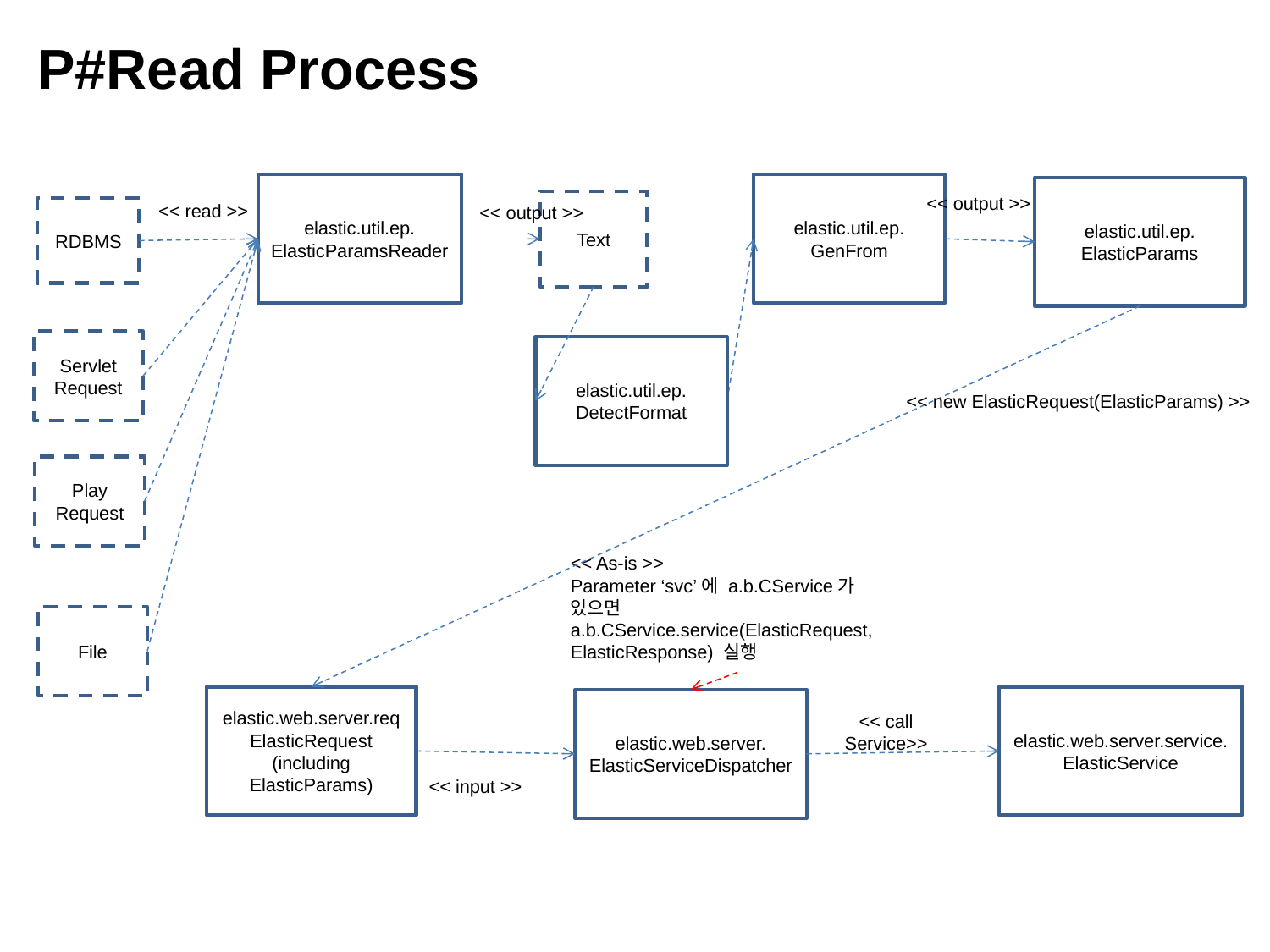

P#Read Process

elastic.util.ep.
GenFrom
elastic.util.ep.
ElasticParamsReader
elastic.util.ep.
ElasticParams
<< output >>
<< read >>
<< output >>
Text
RDBMS
Servlet Request
elastic.util.ep.
DetectFormat
<< new ElasticRequest(ElasticParams) >>
Play
Request
<< As-is >>
Parameter ‘svc’에 a.b.CService가 있으면 a.b.CService.service(ElasticRequest, ElasticResponse) 실행
File
elastic.web.server.req
ElasticRequest
(including ElasticParams)
elastic.web.server.service.
ElasticService
elastic.web.server.
ElasticServiceDispatcher
<< call Service>>
<< input >>